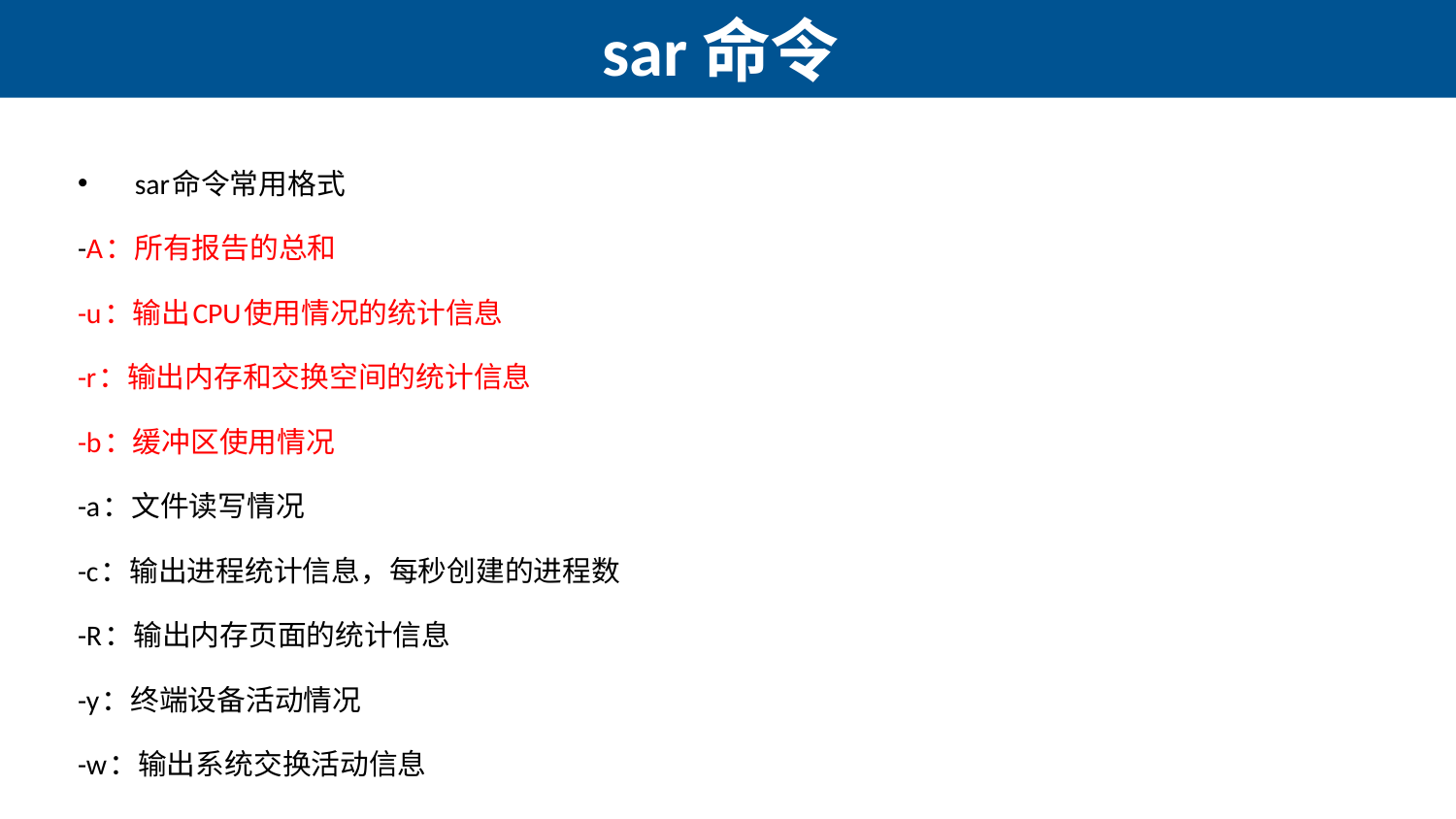

# sar命令
sar命令常用格式
-A：所有报告的总和
-u：输出CPU使用情况的统计信息
-r：输出内存和交换空间的统计信息
-b：缓冲区使用情况
-a：文件读写情况
-c：输出进程统计信息，每秒创建的进程数
-R：输出内存页面的统计信息
-y：终端设备活动情况
-w：输出系统交换活动信息